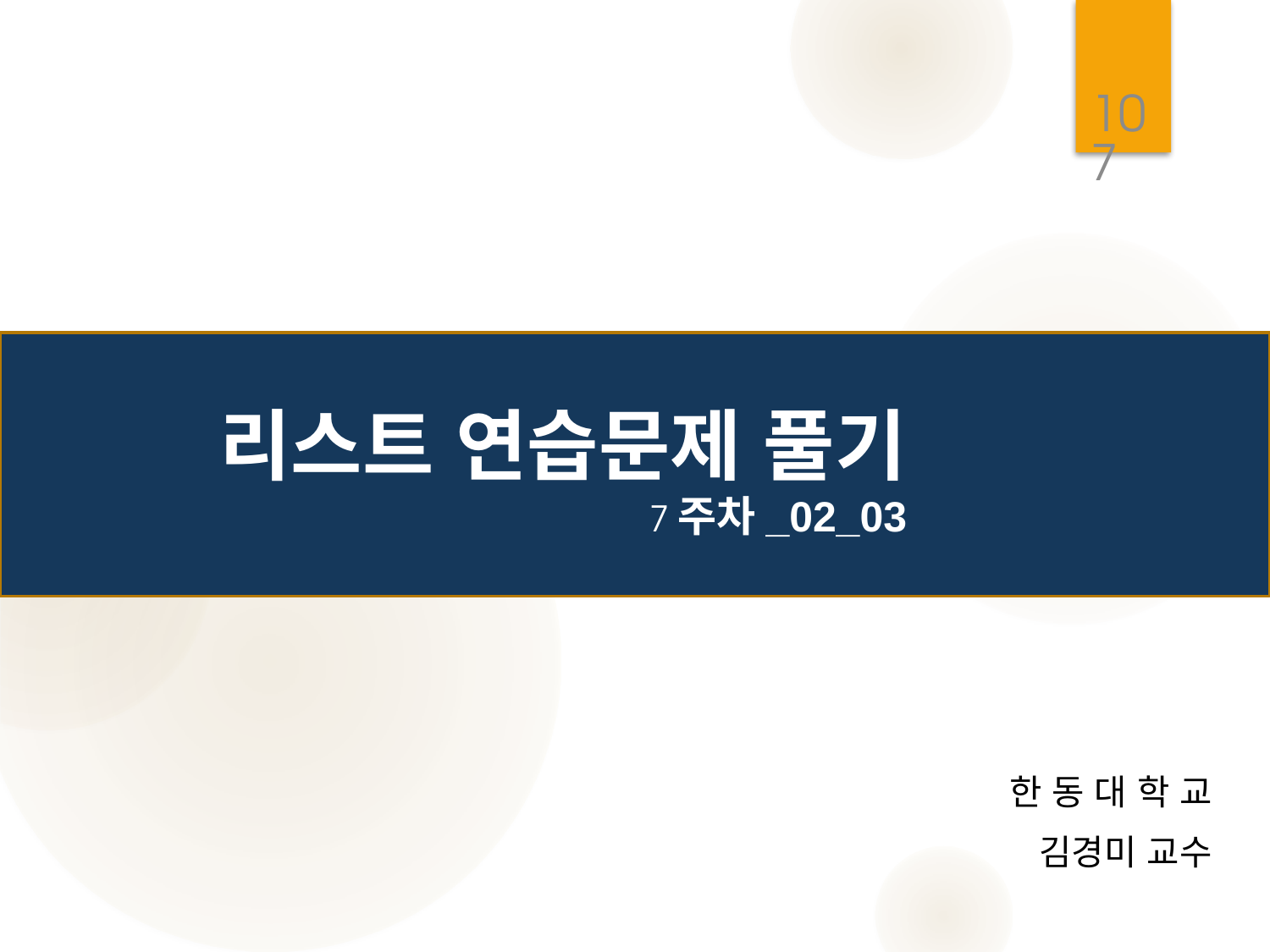

107

# 리스트 연습문제 풀기 7주차_02_03
한 동 대 학 교
 김경미 교수